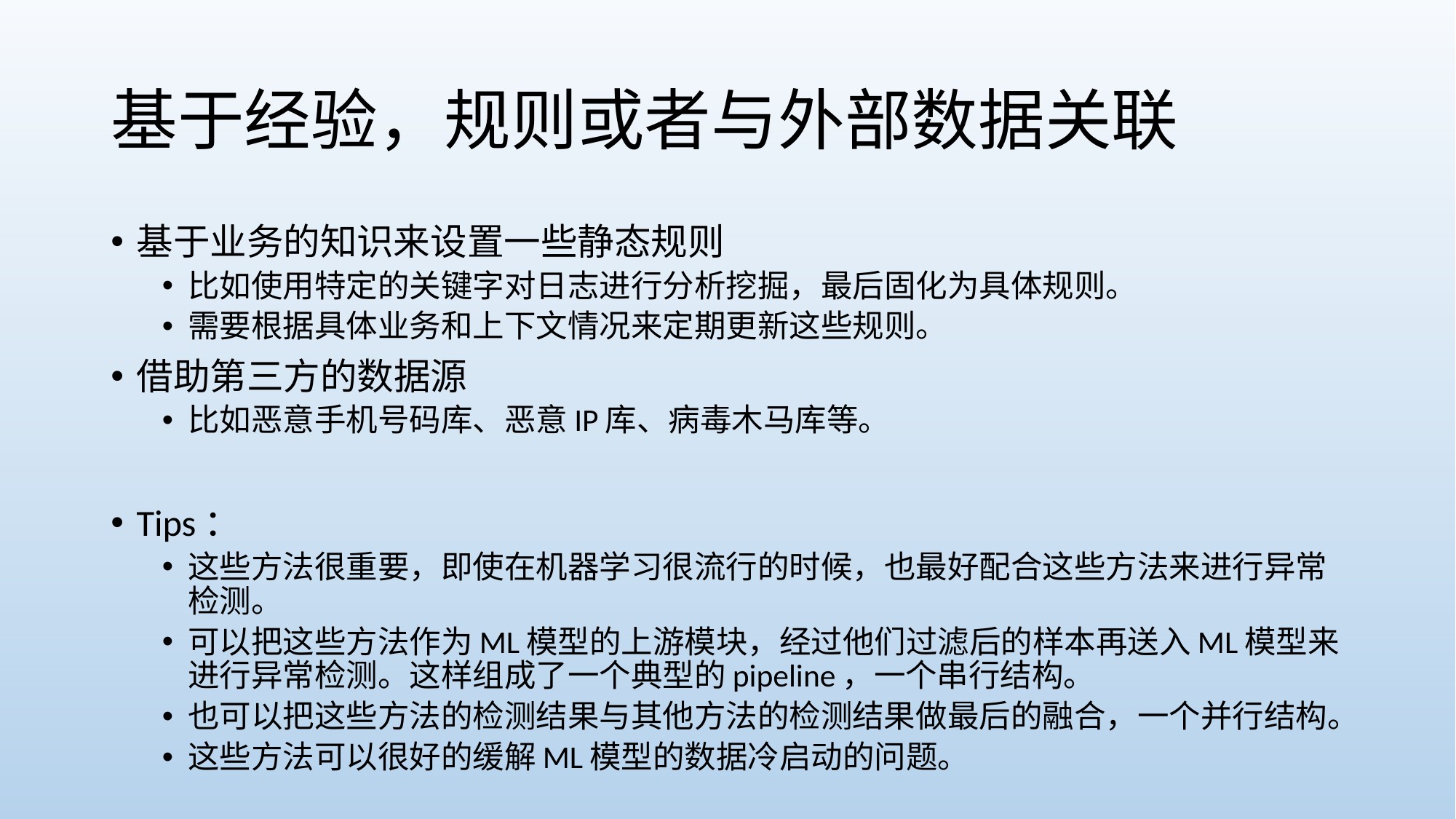

# 基于经验，规则或者与外部数据关联
基于业务的知识来设置一些静态规则
比如使用特定的关键字对日志进行分析挖掘，最后固化为具体规则。
需要根据具体业务和上下文情况来定期更新这些规则。
借助第三方的数据源
比如恶意手机号码库、恶意IP库、病毒木马库等。

Tips：
这些方法很重要，即使在机器学习很流行的时候，也最好配合这些方法来进行异常检测。
可以把这些方法作为ML模型的上游模块，经过他们过滤后的样本再送入ML模型来进行异常检测。这样组成了一个典型的pipeline，一个串行结构。
也可以把这些方法的检测结果与其他方法的检测结果做最后的融合，一个并行结构。
这些方法可以很好的缓解ML模型的数据冷启动的问题。